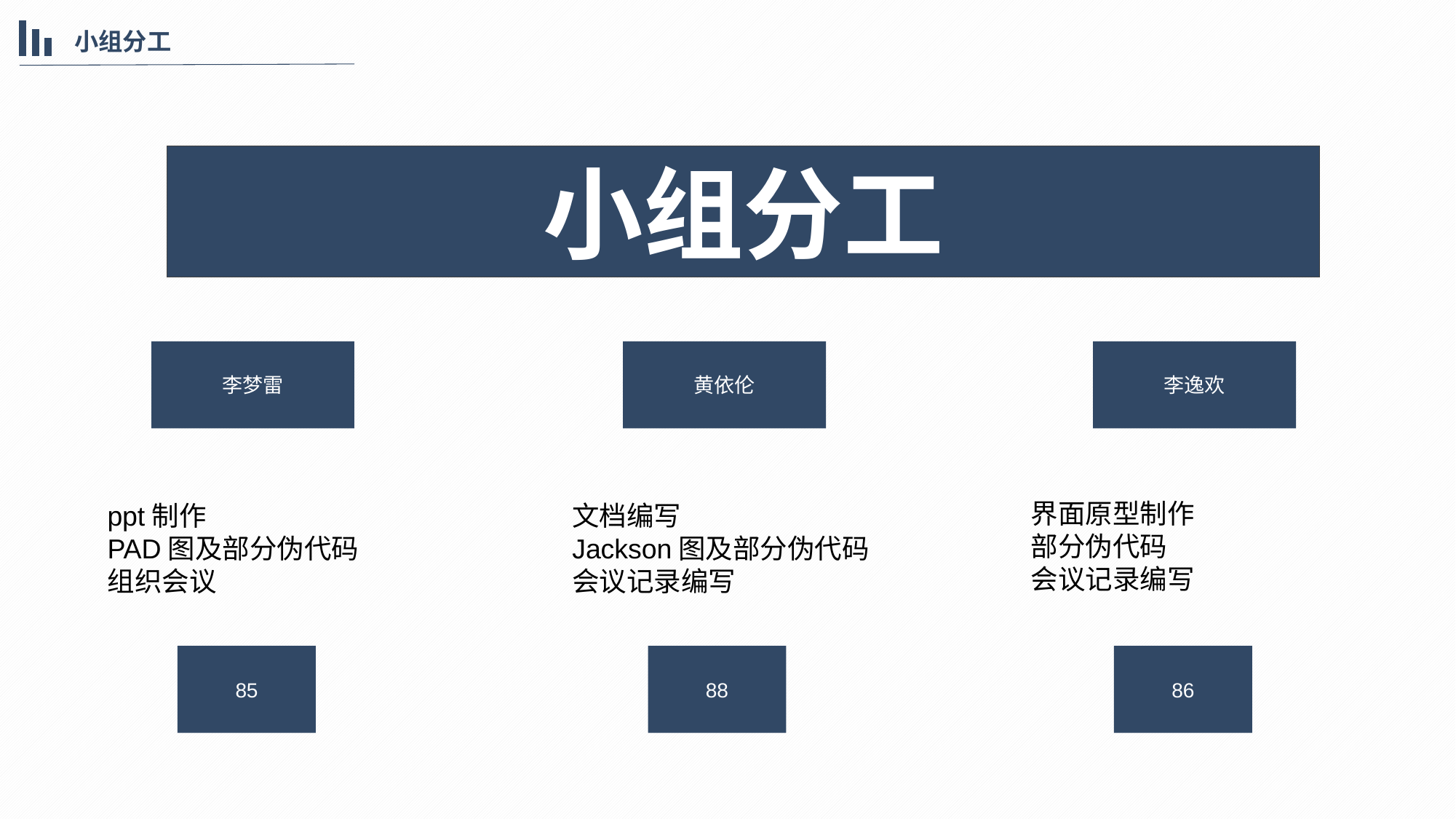

小组分工

小组分工
李梦雷
黄依伦
李逸欢
界面原型制作
部分伪代码
会议记录编写
ppt制作
PAD图及部分伪代码
组织会议
文档编写
Jackson图及部分伪代码
会议记录编写
88
86
85